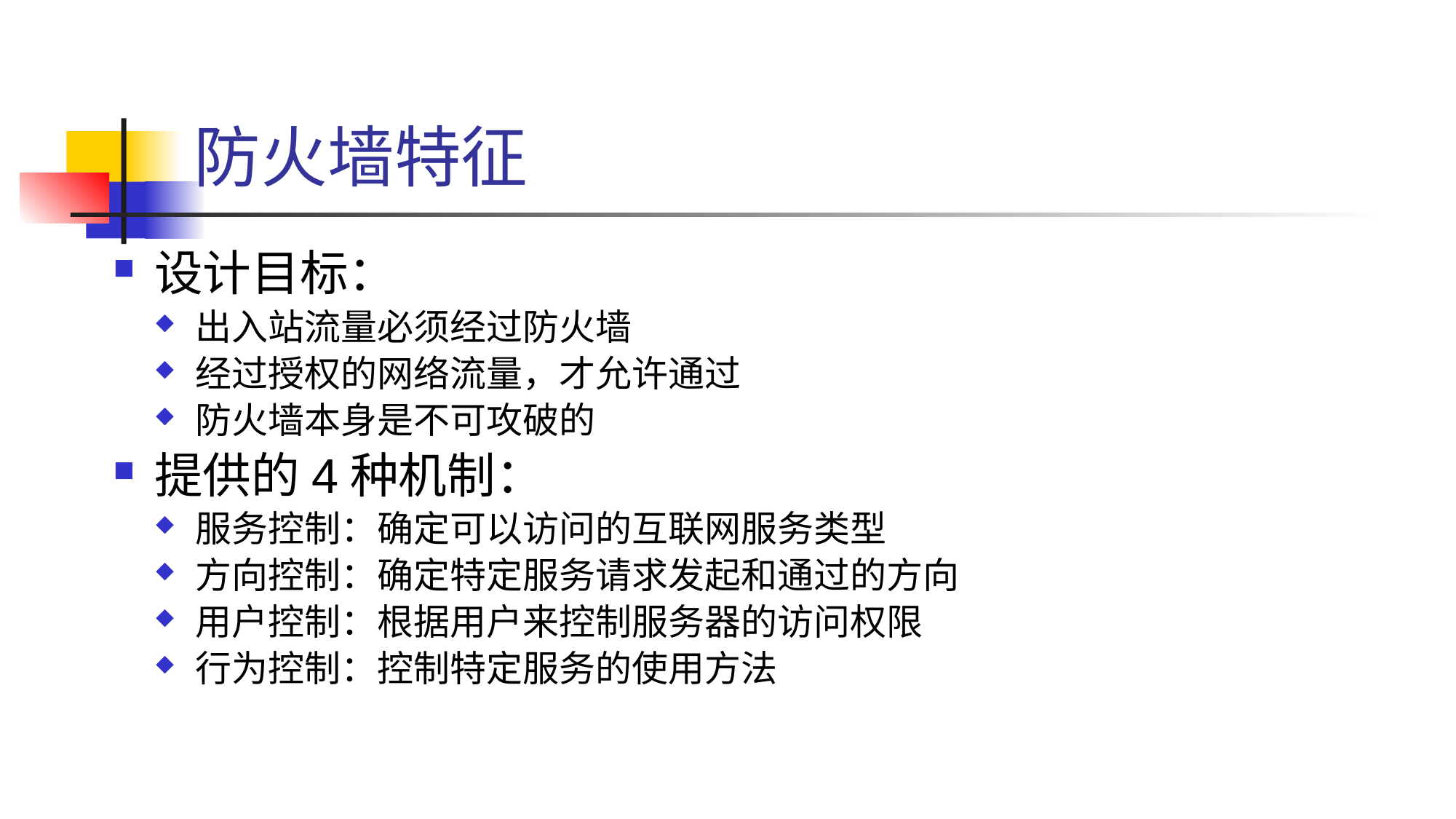

# 防火墙特征
设计目标：
出入站流量必须经过防火墙
经过授权的网络流量，才允许通过
防火墙本身是不可攻破的
提供的4种机制：
服务控制：确定可以访问的互联网服务类型
方向控制：确定特定服务请求发起和通过的方向
用户控制：根据用户来控制服务器的访问权限
行为控制：控制特定服务的使用方法